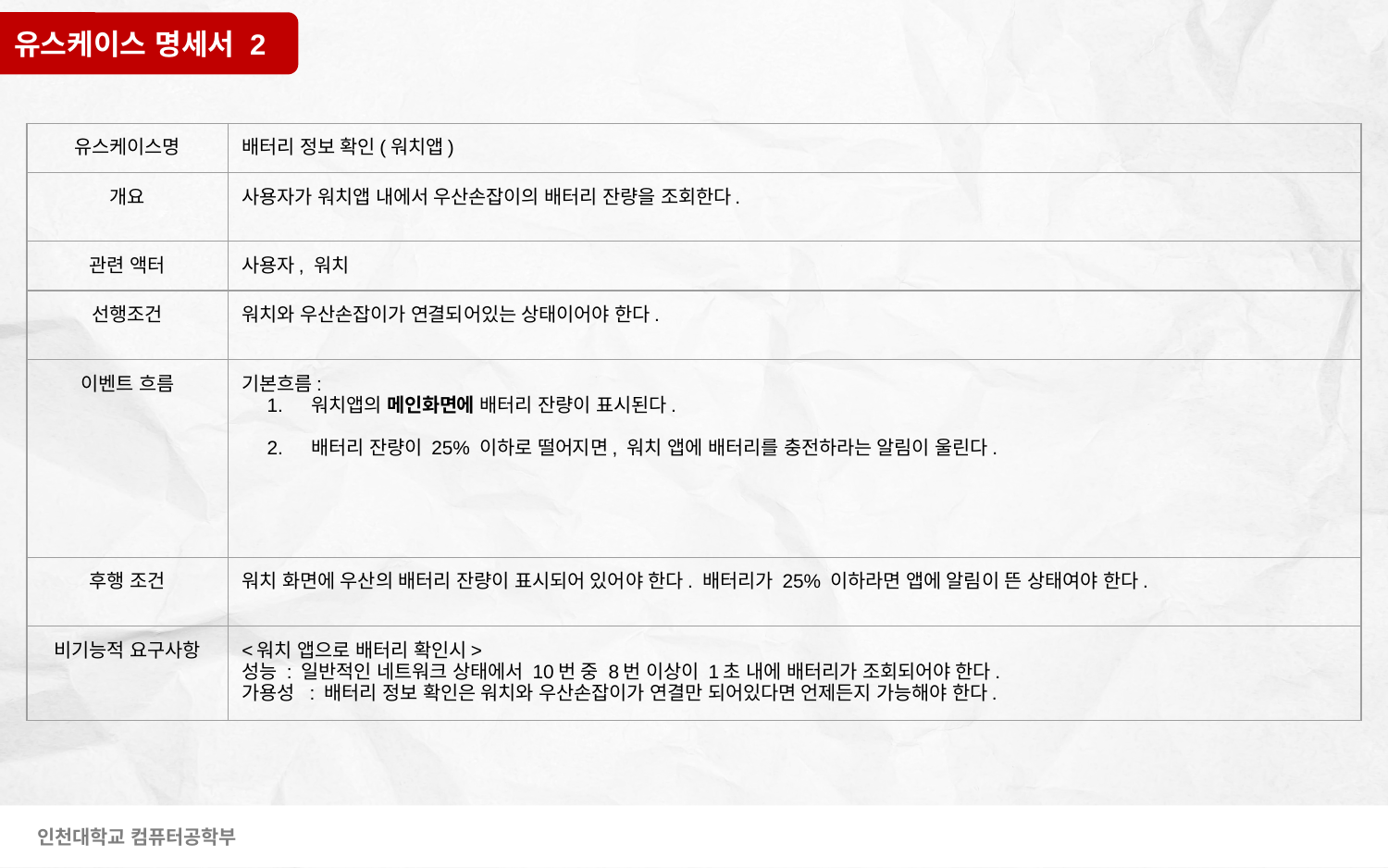

유스케이스 명세서 2

| 유스케이스명 | 배터리 정보 확인(워치앱) |
| --- | --- |
| 개요 | 사용자가 워치앱 내에서 우산손잡이의 배터리 잔량을 조회한다. |
| 관련 액터 | 사용자, 워치 |
| 선행조건 | 워치와 우산손잡이가 연결되어있는 상태이어야 한다. |
| 이벤트 흐름 | 기본흐름: 워치앱의 메인화면에 배터리 잔량이 표시된다. 배터리 잔량이 25% 이하로 떨어지면, 워치 앱에 배터리를 충전하라는 알림이 울린다. |
| 후행 조건 | 워치 화면에 우산의 배터리 잔량이 표시되어 있어야 한다. 배터리가 25% 이하라면 앱에 알림이 뜬 상태여야 한다. |
| 비기능적 요구사항 | <워치 앱으로 배터리 확인시> 성능 : 일반적인 네트워크 상태에서 10번 중 8번 이상이 1초 내에 배터리가 조회되어야 한다. 가용성 : 배터리 정보 확인은 워치와 우산손잡이가 연결만 되어있다면 언제든지 가능해야 한다. |

인천대학교 컴퓨터공학부